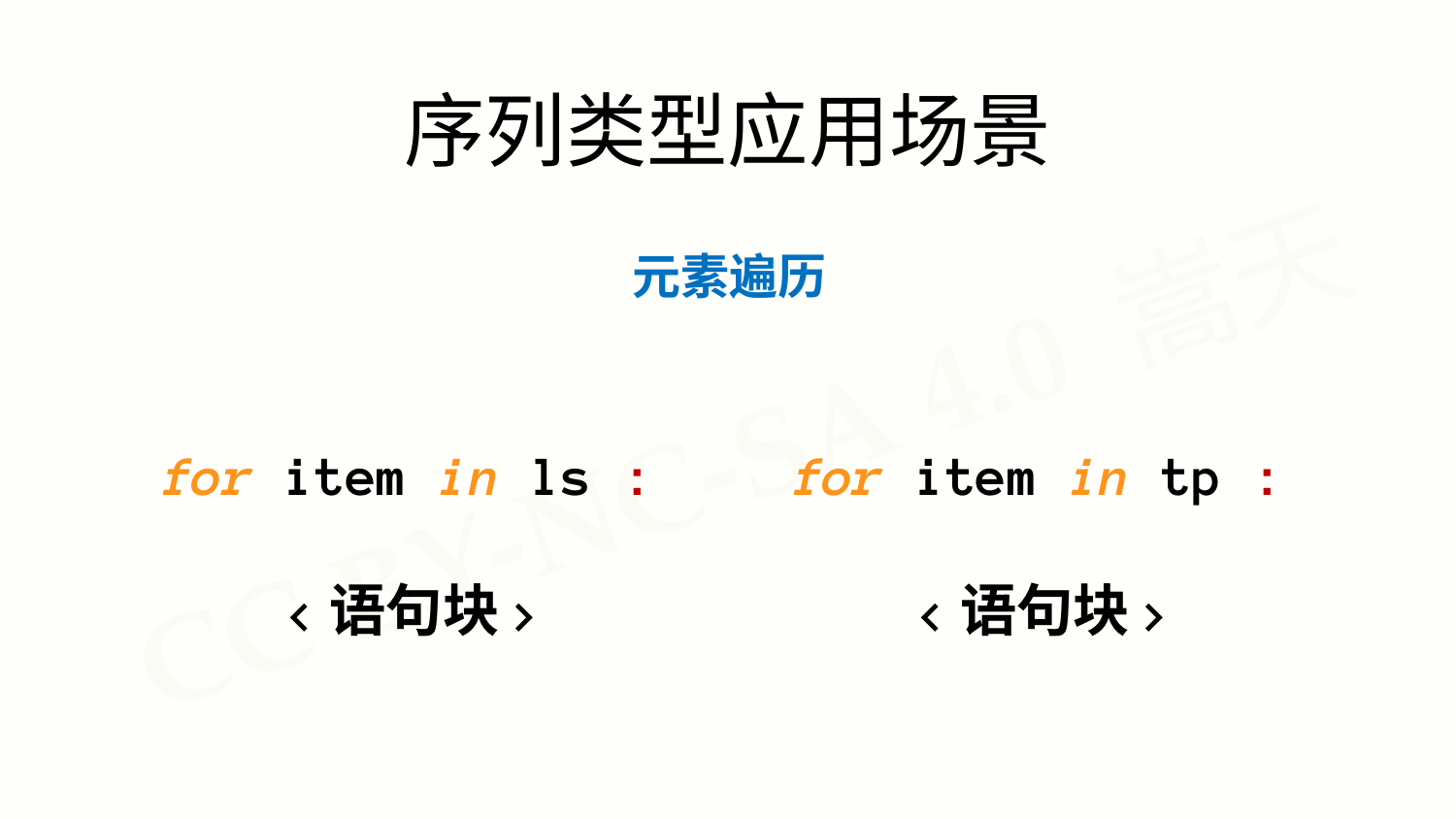

序列类型应用场景
元素遍历
for item in ls :
    <语句块>
for item in tp :
    <语句块>